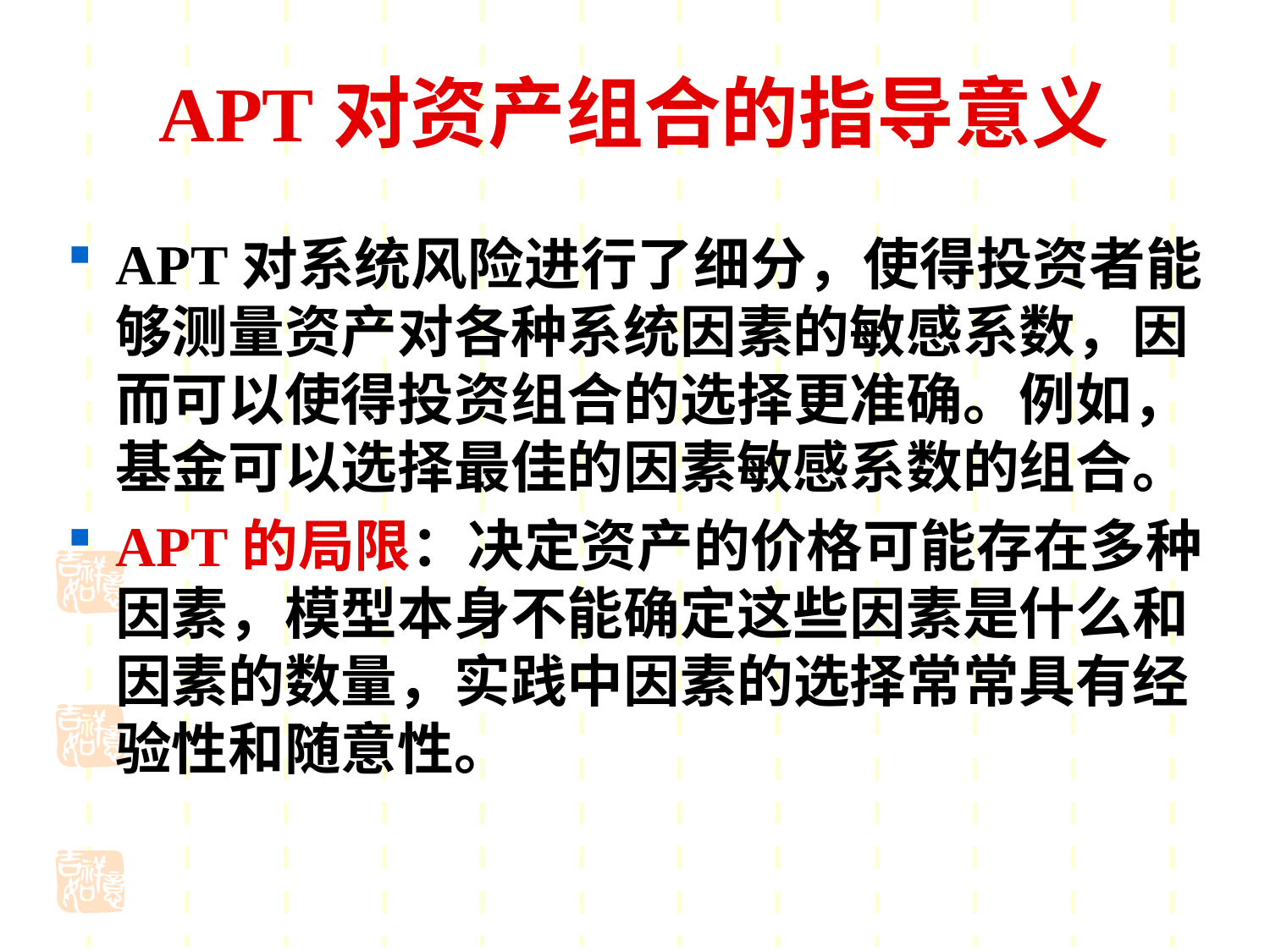

# APT对资产组合的指导意义
APT对系统风险进行了细分，使得投资者能够测量资产对各种系统因素的敏感系数，因而可以使得投资组合的选择更准确。例如，基金可以选择最佳的因素敏感系数的组合。
APT的局限：决定资产的价格可能存在多种因素，模型本身不能确定这些因素是什么和因素的数量，实践中因素的选择常常具有经验性和随意性。